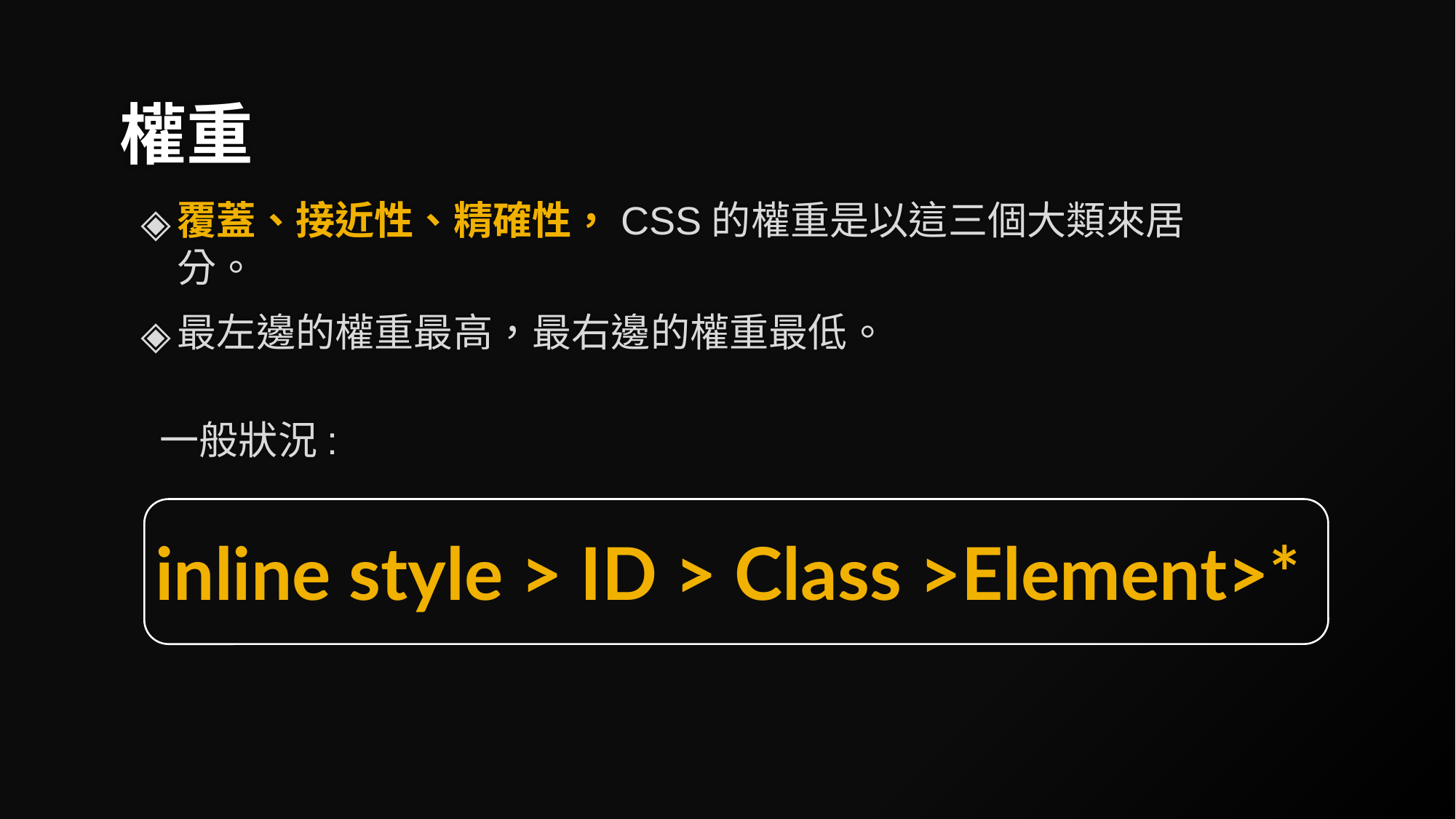

# 權重
覆蓋、接近性、精確性，CSS的權重是以這三個大類來居分。
最左邊的權重最高，最右邊的權重最低。
一般狀況:

inline style > ID > Class >Element>*